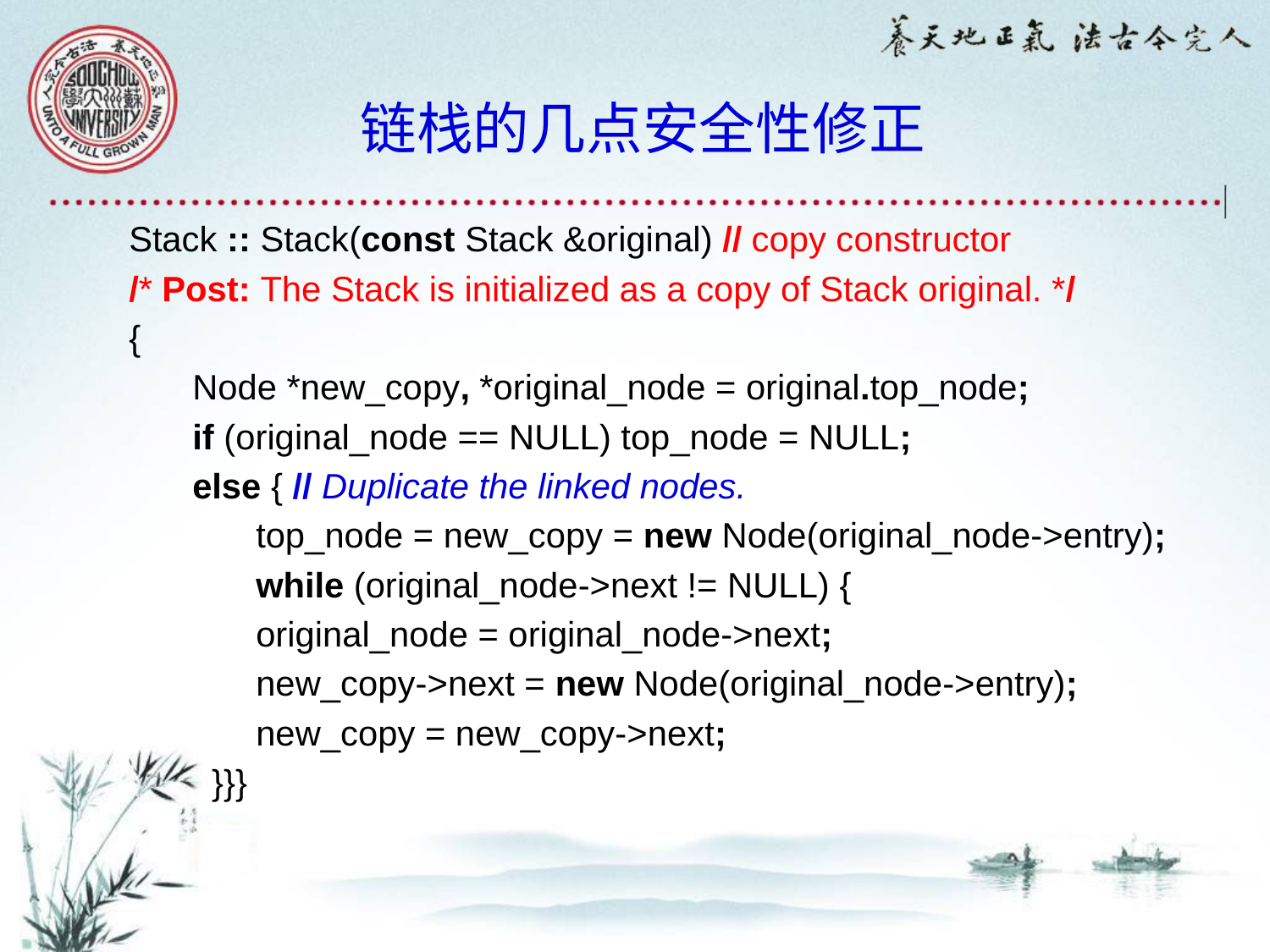

链栈的几点安全性修正

Stack :: Stack(const Stack &original) // copy constructor
/* Post: The Stack is initialized as a copy of Stack original. */
{
Node *new_copy, *original_node = original.top_node;
if (original_node == NULL) top_node = NULL;
else { // Duplicate the linked nodes.
top_node = new_copy = new Node(original_node->entry);
while (original_node->next != NULL) {
original_node = original_node->next;
new_copy->next = new Node(original_node->entry);
new_copy = new_copy->next;
  }}}